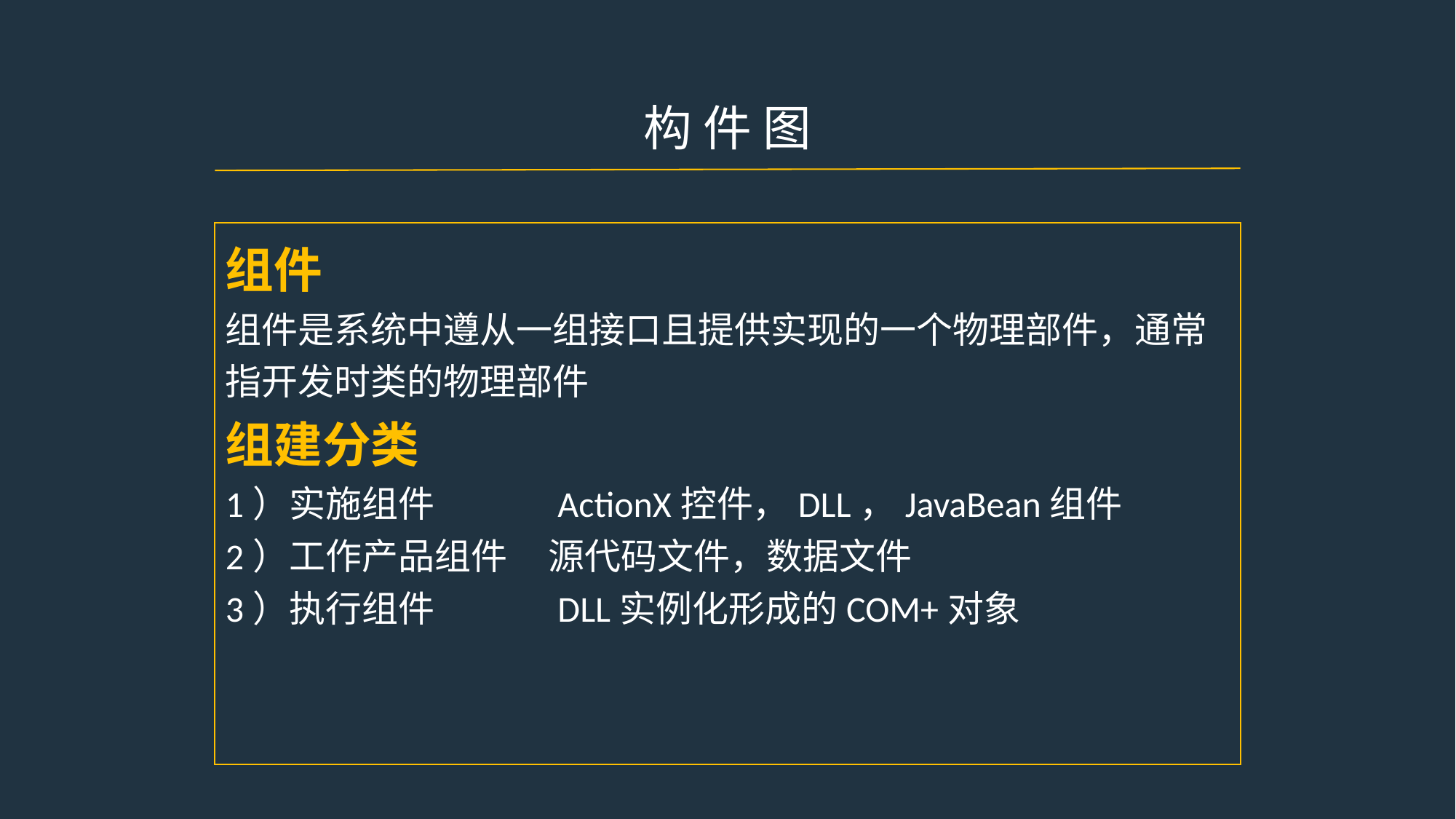

构 件 图
组件
组件是系统中遵从一组接口且提供实现的一个物理部件，通常指开发时类的物理部件
组建分类
1）实施组件              ActionX控件，DLL，JavaBean组件
2）工作产品组件     源代码文件，数据文件
3）执行组件              DLL实例化形成的COM+对象